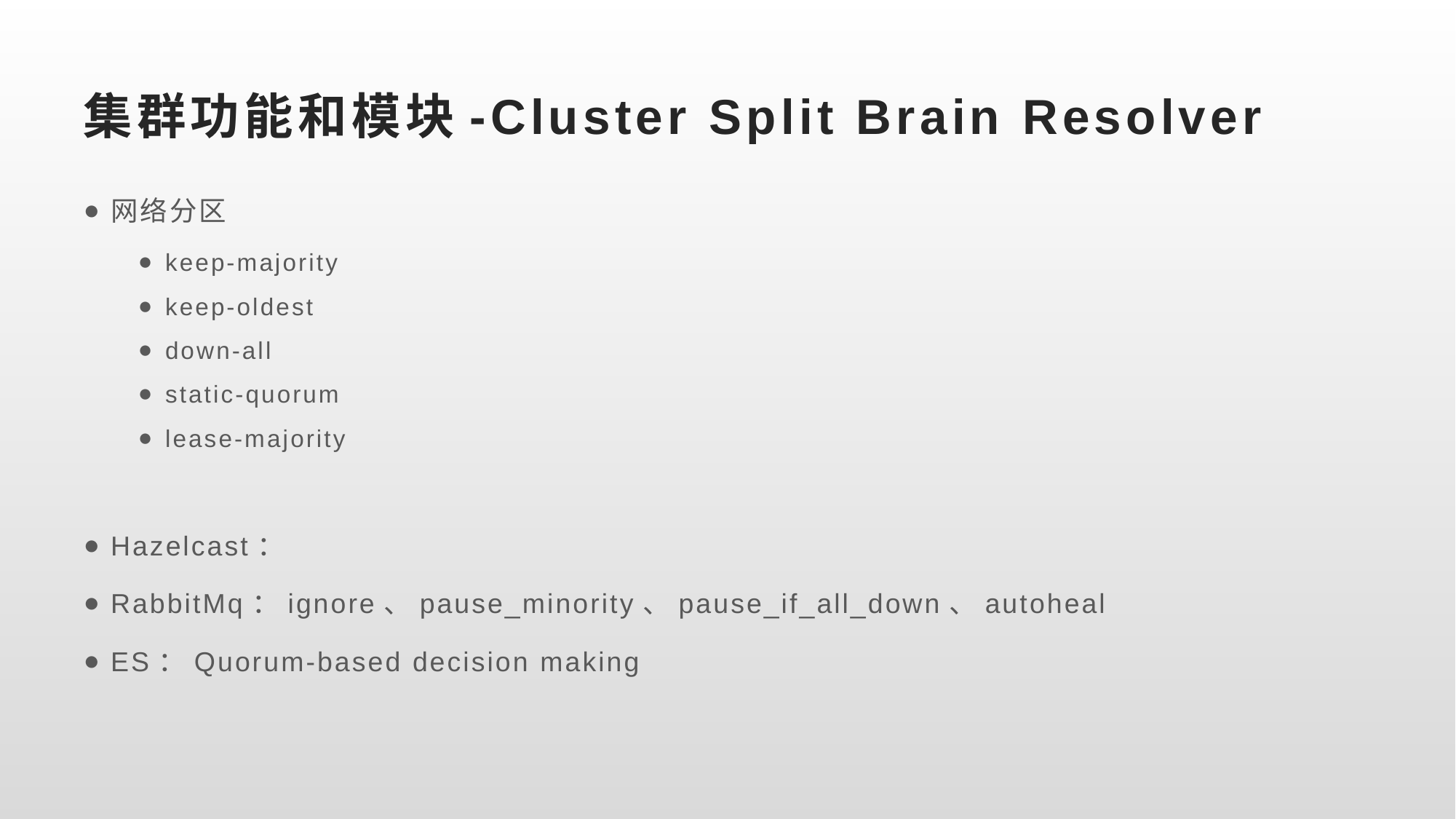

# 集群功能和模块-Cluster Split Brain Resolver
网络分区
keep-majority
keep-oldest
down-all
static-quorum
lease-majority

Hazelcast：
RabbitMq：ignore、pause_minority、pause_if_all_down、autoheal
ES：Quorum-based decision making